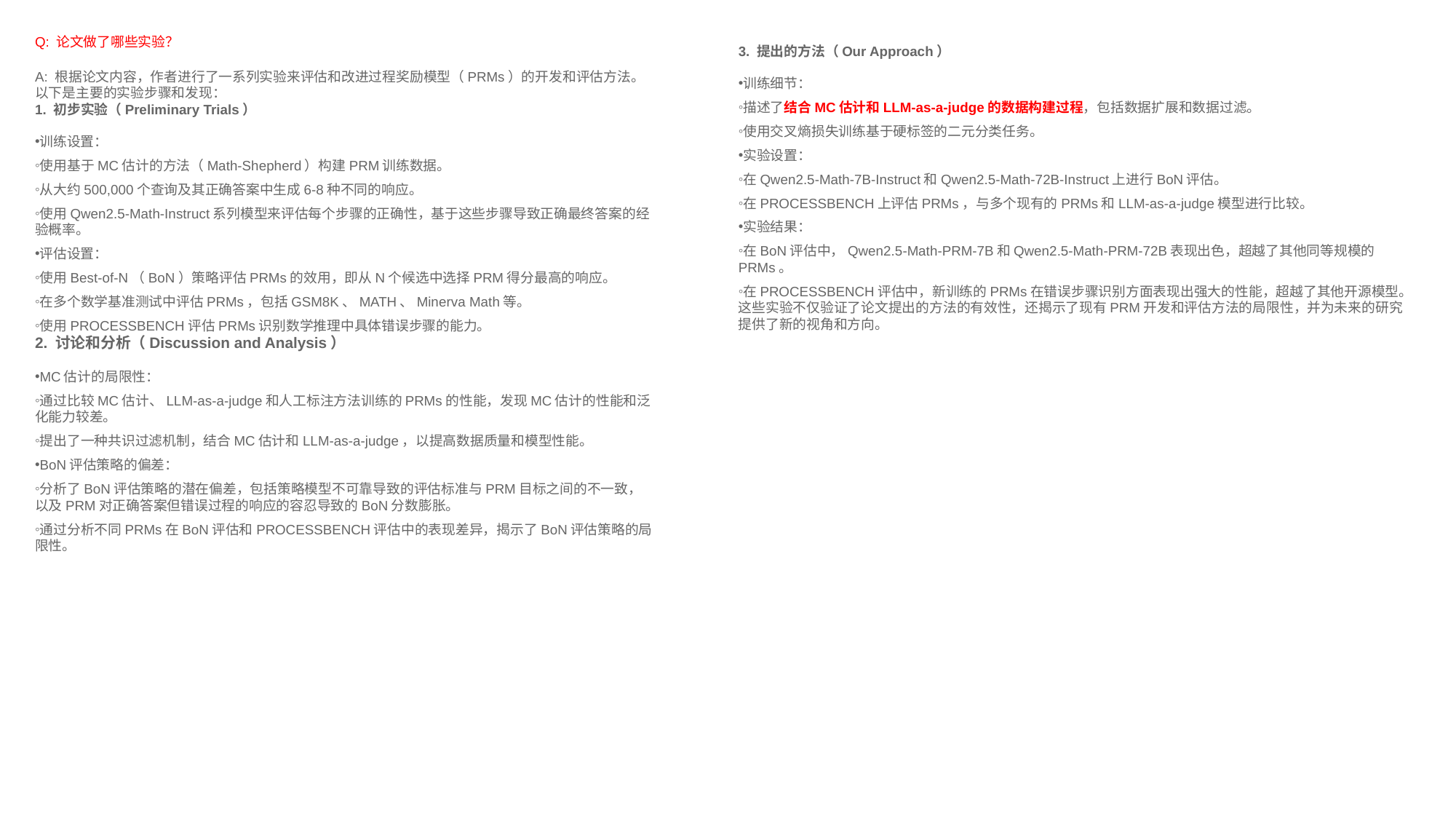

Q: 论文做了哪些实验？
A: 根据论文内容，作者进行了一系列实验来评估和改进过程奖励模型（PRMs）的开发和评估方法。以下是主要的实验步骤和发现：
1. 初步实验（Preliminary Trials）
训练设置：
使用基于MC估计的方法（Math-Shepherd）构建PRM训练数据。
从大约500,000个查询及其正确答案中生成6-8种不同的响应。
使用Qwen2.5-Math-Instruct系列模型来评估每个步骤的正确性，基于这些步骤导致正确最终答案的经验概率。
评估设置：
使用Best-of-N（BoN）策略评估PRMs的效用，即从N个候选中选择PRM得分最高的响应。
在多个数学基准测试中评估PRMs，包括GSM8K、MATH、Minerva Math等。
使用PROCESSBENCH评估PRMs识别数学推理中具体错误步骤的能力。
2. 讨论和分析（Discussion and Analysis）
MC估计的局限性：
通过比较MC估计、LLM-as-a-judge和人工标注方法训练的PRMs的性能，发现MC估计的性能和泛化能力较差。
提出了一种共识过滤机制，结合MC估计和LLM-as-a-judge，以提高数据质量和模型性能。
BoN评估策略的偏差：
分析了BoN评估策略的潜在偏差，包括策略模型不可靠导致的评估标准与PRM目标之间的不一致，以及PRM对正确答案但错误过程的响应的容忍导致的BoN分数膨胀。
通过分析不同PRMs在BoN评估和PROCESSBENCH评估中的表现差异，揭示了BoN评估策略的局限性。

3. 提出的方法（Our Approach）
训练细节：
描述了结合MC估计和LLM-as-a-judge的数据构建过程，包括数据扩展和数据过滤。
使用交叉熵损失训练基于硬标签的二元分类任务。
实验设置：
在Qwen2.5-Math-7B-Instruct和Qwen2.5-Math-72B-Instruct上进行BoN评估。
在PROCESSBENCH上评估PRMs，与多个现有的PRMs和LLM-as-a-judge模型进行比较。
实验结果：
在BoN评估中，Qwen2.5-Math-PRM-7B和Qwen2.5-Math-PRM-72B表现出色，超越了其他同等规模的PRMs。
在PROCESSBENCH评估中，新训练的PRMs在错误步骤识别方面表现出强大的性能，超越了其他开源模型。
这些实验不仅验证了论文提出的方法的有效性，还揭示了现有PRM开发和评估方法的局限性，并为未来的研究提供了新的视角和方向。